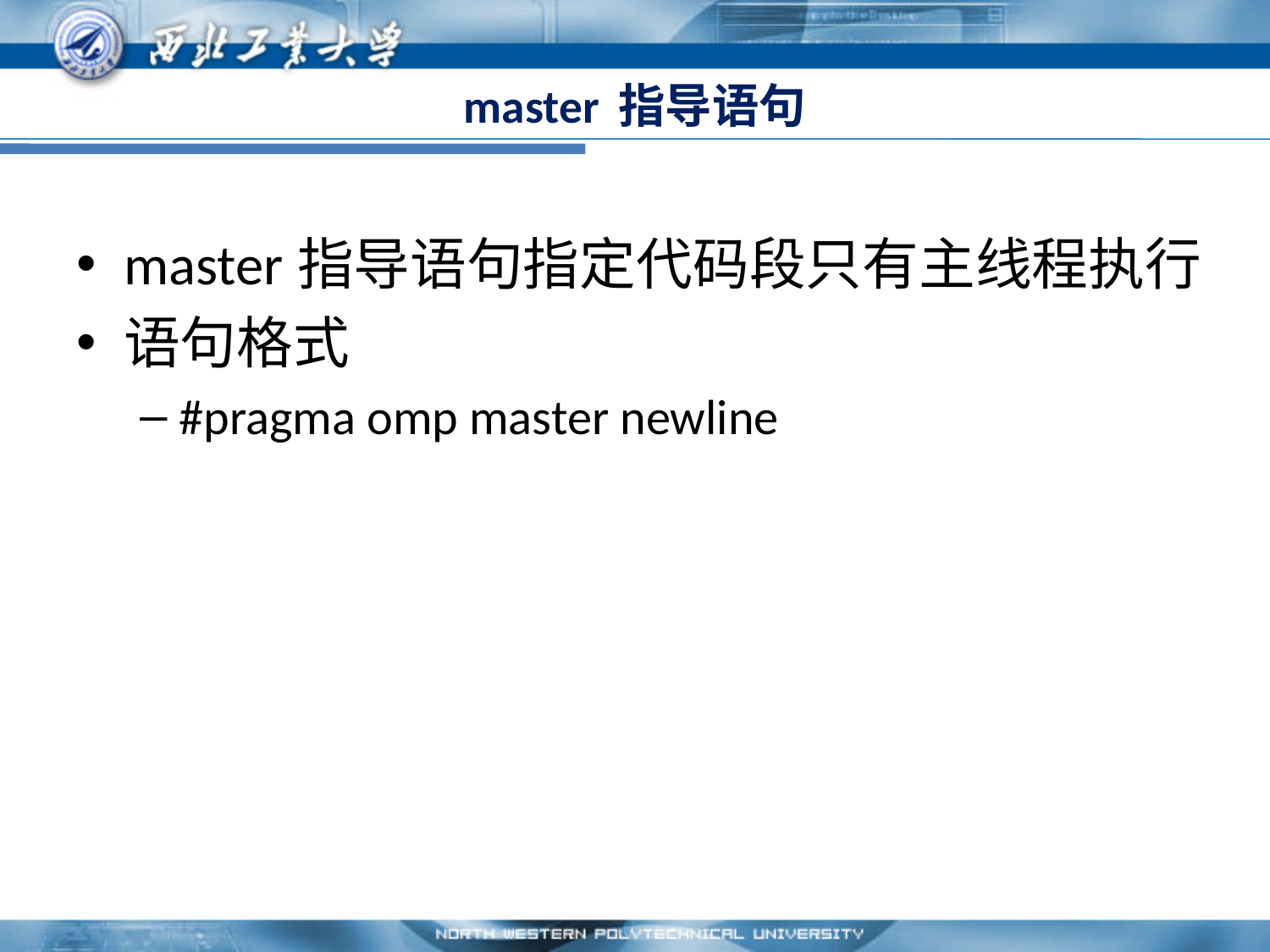

# master 指导语句
master指导语句指定代码段只有主线程执行
语句格式
#pragma omp master newline